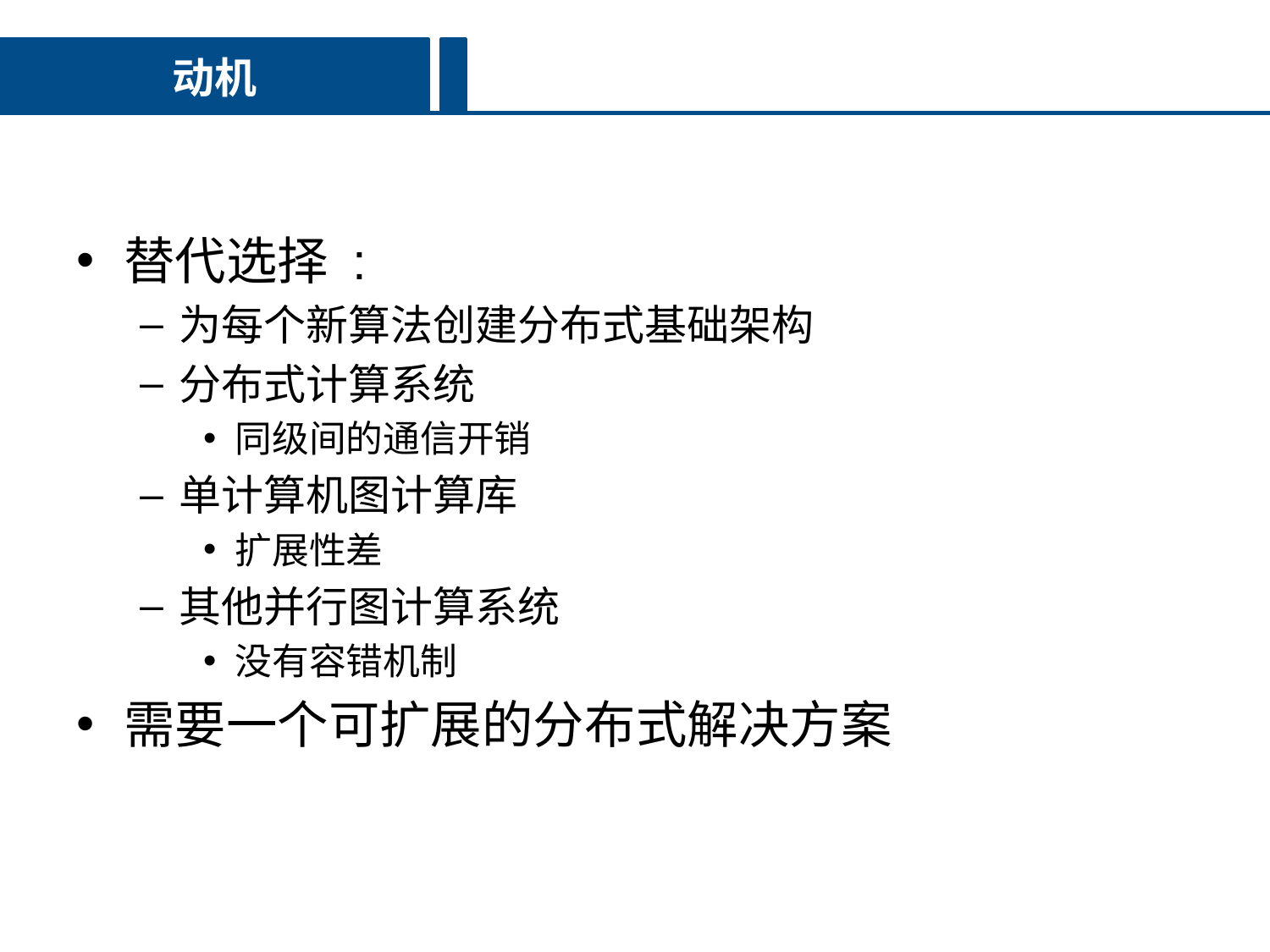

动机

替代选择 :
为每个新算法创建分布式基础架构
分布式计算系统
同级间的通信开销
单计算机图计算库
扩展性差
其他并行图计算系统
没有容错机制
需要一个可扩展的分布式解决方案